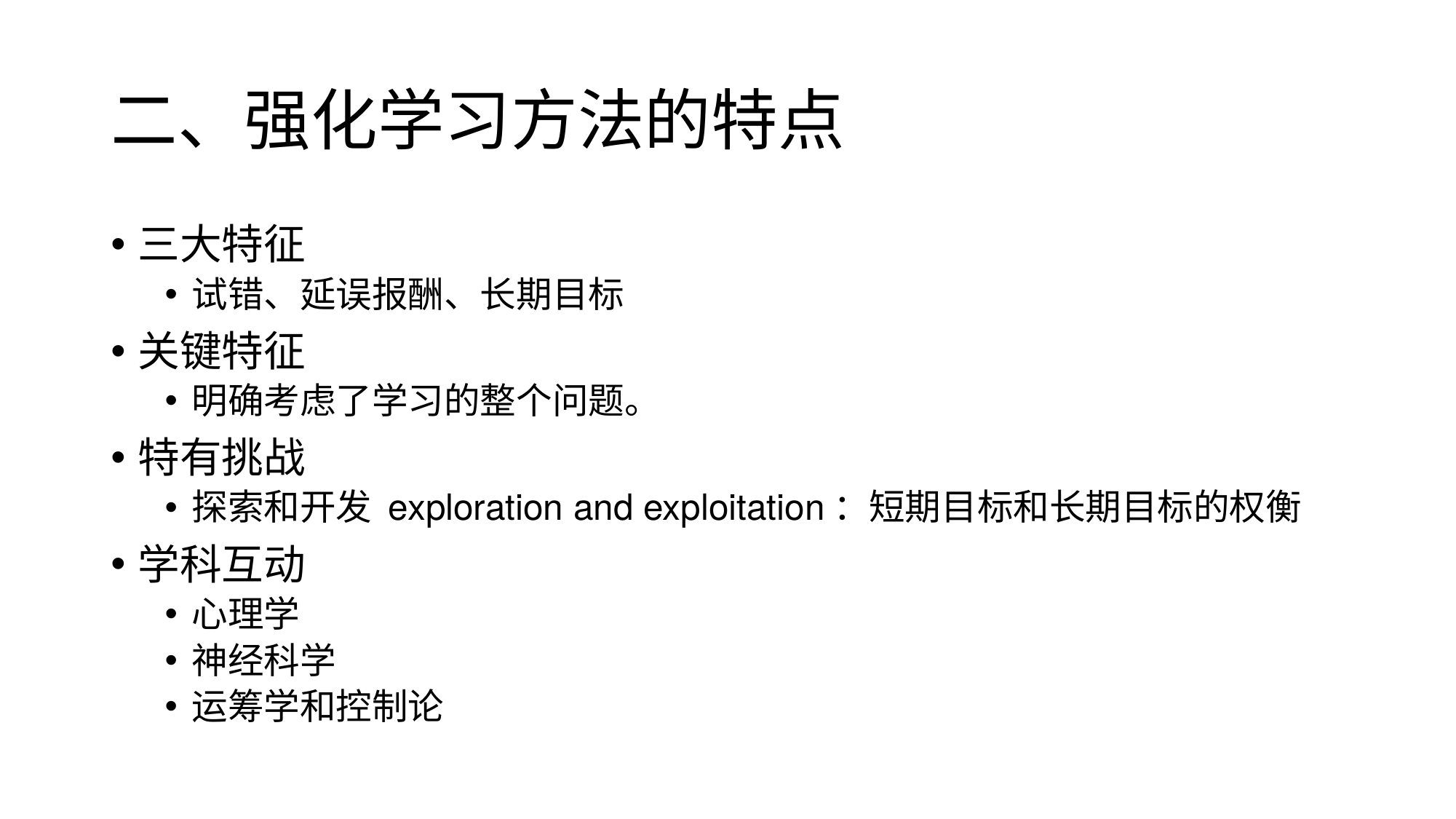

# 二、强化学习方法的特点
三大特征
试错、延误报酬、长期目标
关键特征
明确考虑了学习的整个问题。
特有挑战
探索和开发 exploration and exploitation：短期目标和长期目标的权衡
学科互动
心理学
神经科学
运筹学和控制论